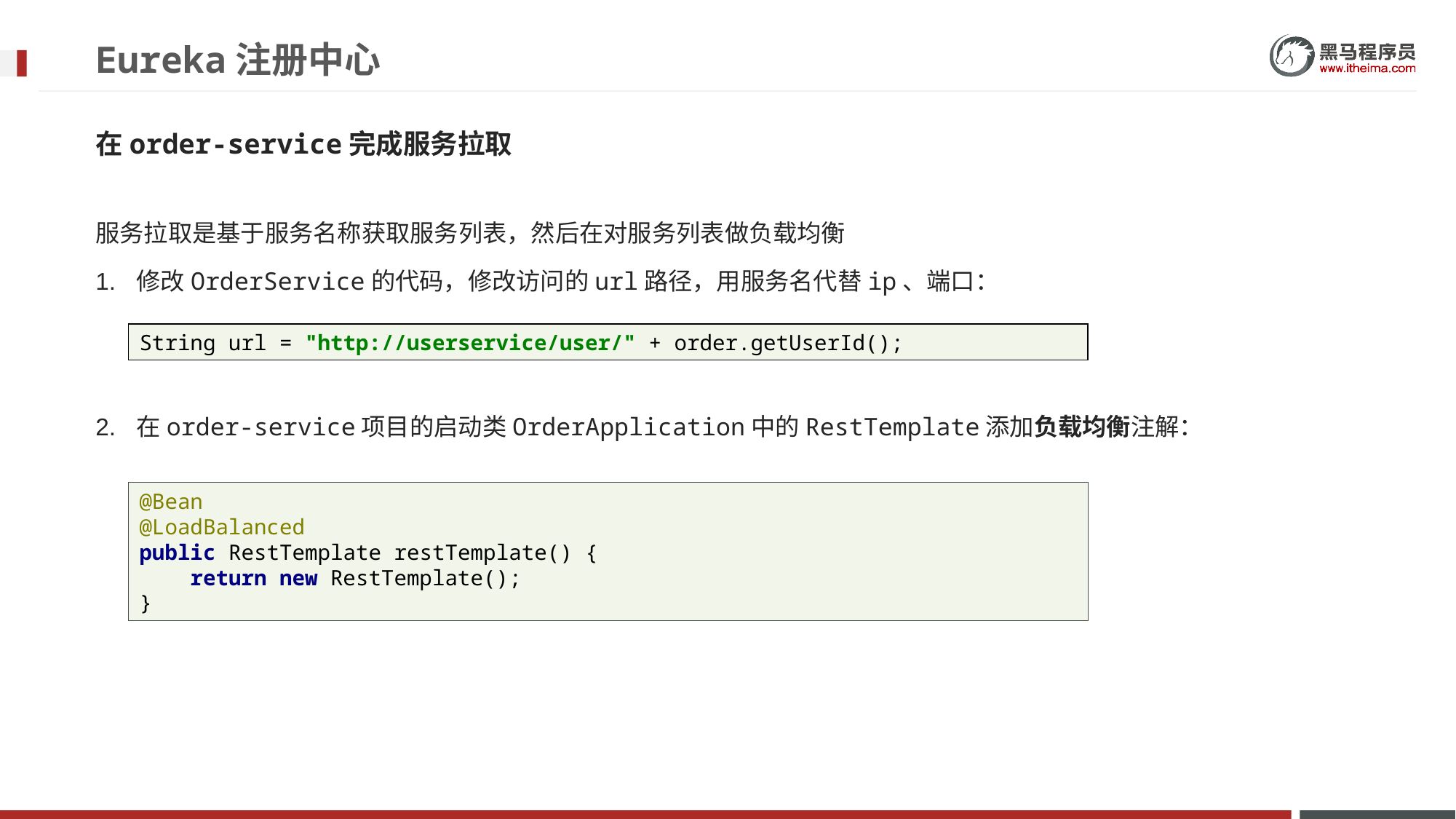

# Eureka注册中心
在order-service完成服务拉取
服务拉取是基于服务名称获取服务列表，然后在对服务列表做负载均衡
修改OrderService的代码，修改访问的url路径，用服务名代替ip、端口：

在order-service项目的启动类OrderApplication中的RestTemplate添加负载均衡注解：

String url = "http://userservice/user/" + order.getUserId();
@Bean
@LoadBalanced
public RestTemplate restTemplate() {
    return new RestTemplate();
}